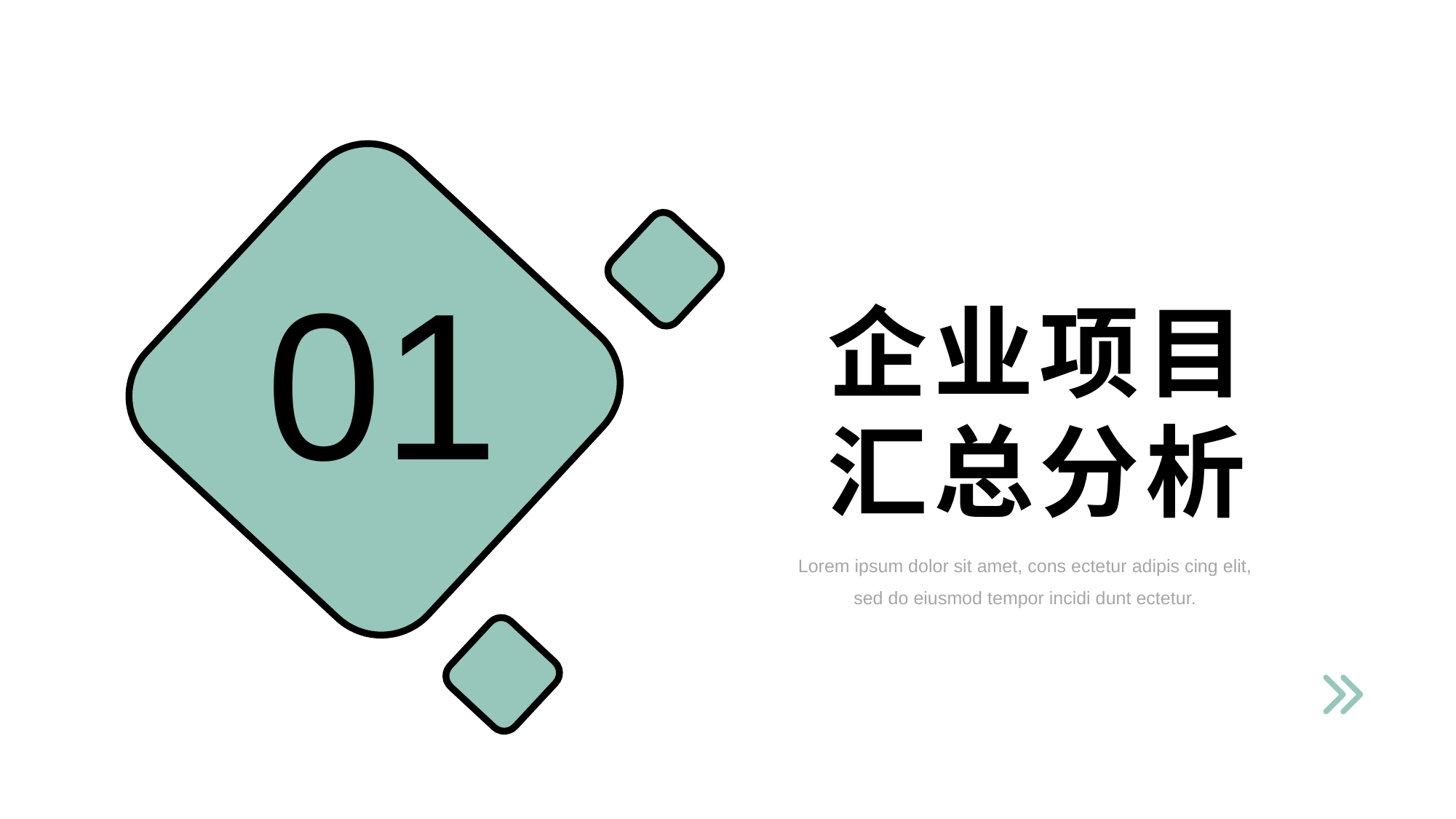

01
企业项目
汇总分析
Lorem ipsum dolor sit amet, cons ectetur adipis cing elit, sed do eiusmod tempor incidi dunt ectetur.